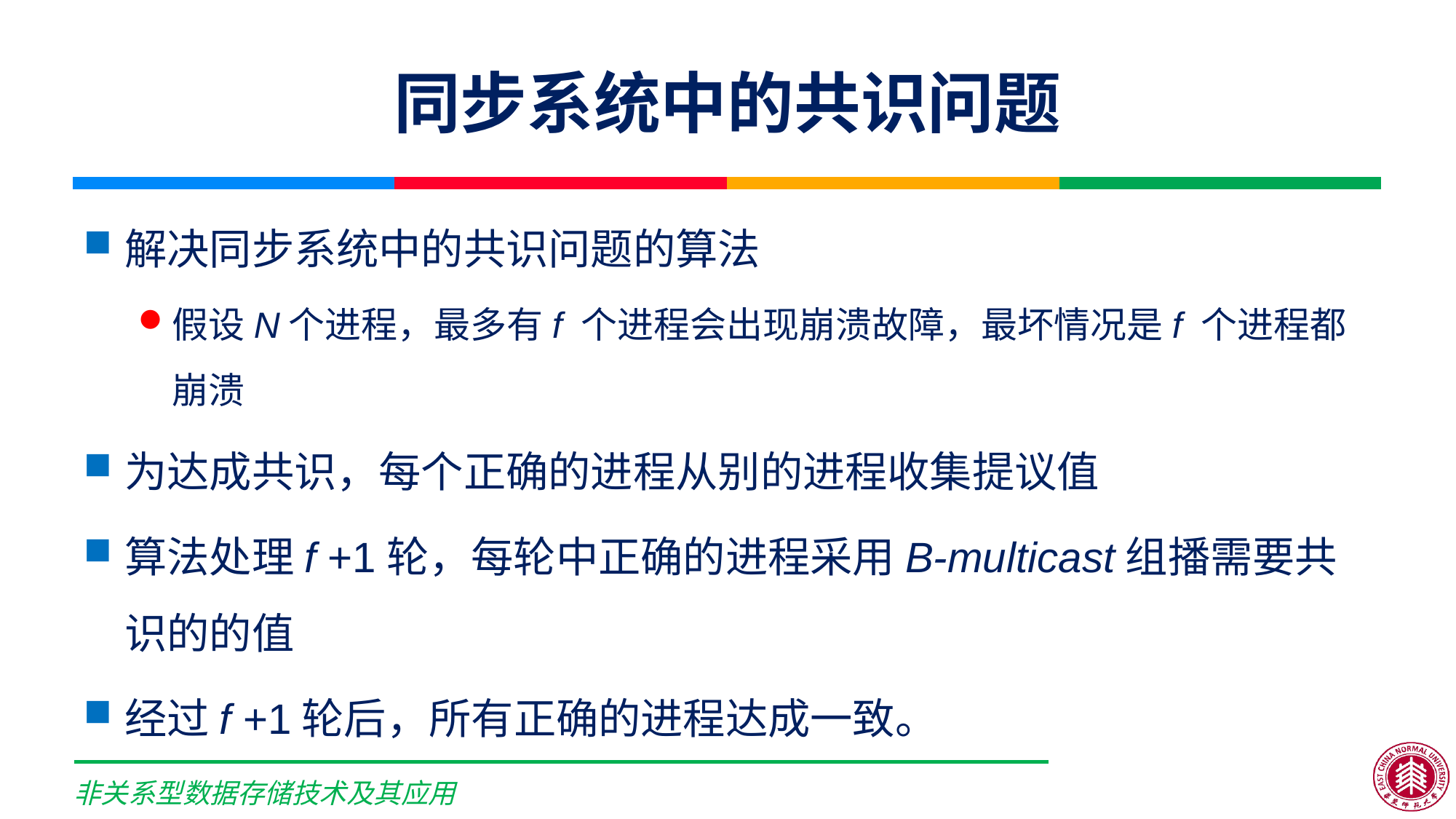

# 同步系统中的共识问题
解决同步系统中的共识问题的算法
假设N个进程，最多有f 个进程会出现崩溃故障，最坏情况是f 个进程都崩溃
为达成共识，每个正确的进程从别的进程收集提议值
算法处理f +1轮，每轮中正确的进程采用B-multicast组播需要共识的的值
经过f +1轮后，所有正确的进程达成一致。